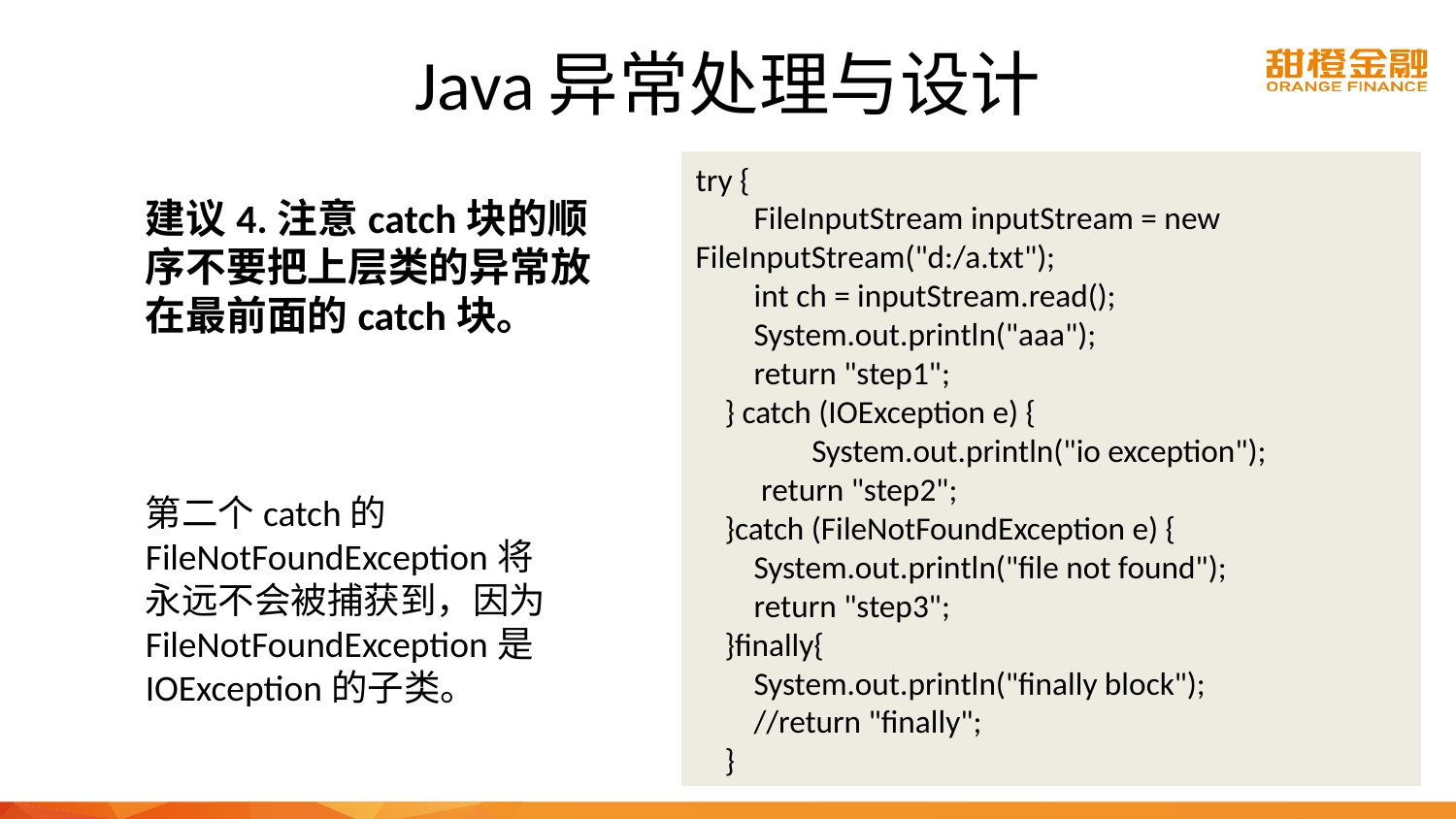

# Java异常处理与设计
try {
        FileInputStream inputStream = new FileInputStream("d:/a.txt");
        int ch = inputStream.read();
        System.out.println("aaa");
        return "step1";
    } catch (IOException e) {
　　      System.out.println("io exception");
         return "step2";
    }catch (FileNotFoundException e) {
        System.out.println("file not found");
        return "step3";
    }finally{
        System.out.println("finally block");
        //return "finally";
    }
建议4.注意catch块的顺序不要把上层类的异常放在最前面的catch块。
第二个catch的FileNotFoundException将永远不会被捕获到，因为FileNotFoundException是IOException的子类。